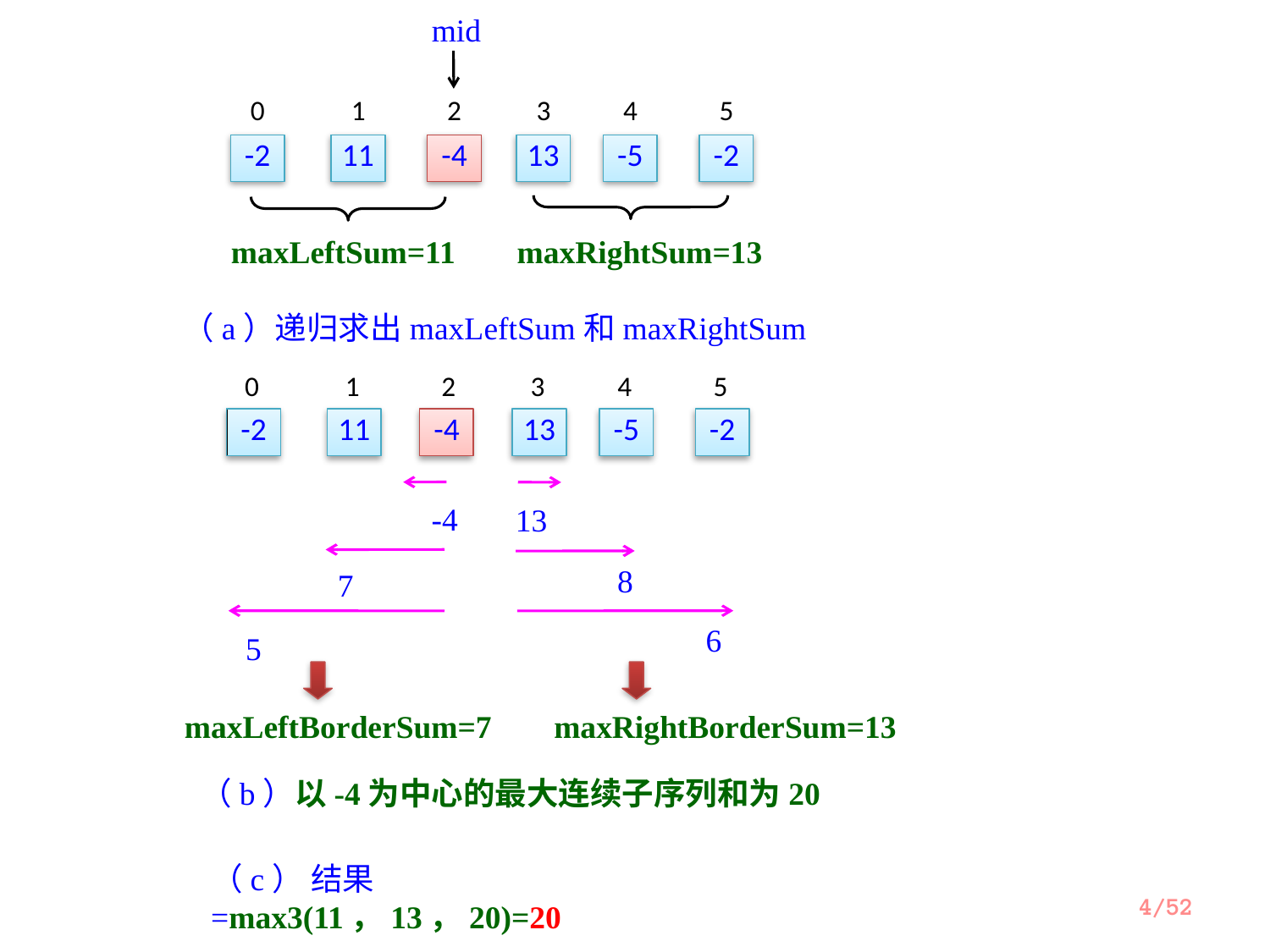

mid

0
1
2
3
4
5

-2
11
-4
13
-5
-2
maxLeftSum=11
maxRightSum=13
（a）递归求出maxLeftSum和maxRightSum
0
1
2
3
4
5
-2
11
-4
13
-5
-2

-4
13

8
7

6
5

maxLeftBorderSum=7
maxRightBorderSum=13
（b）以-4为中心的最大连续子序列和为20
（c） 结果=max3(11，13，20)=20
4/52